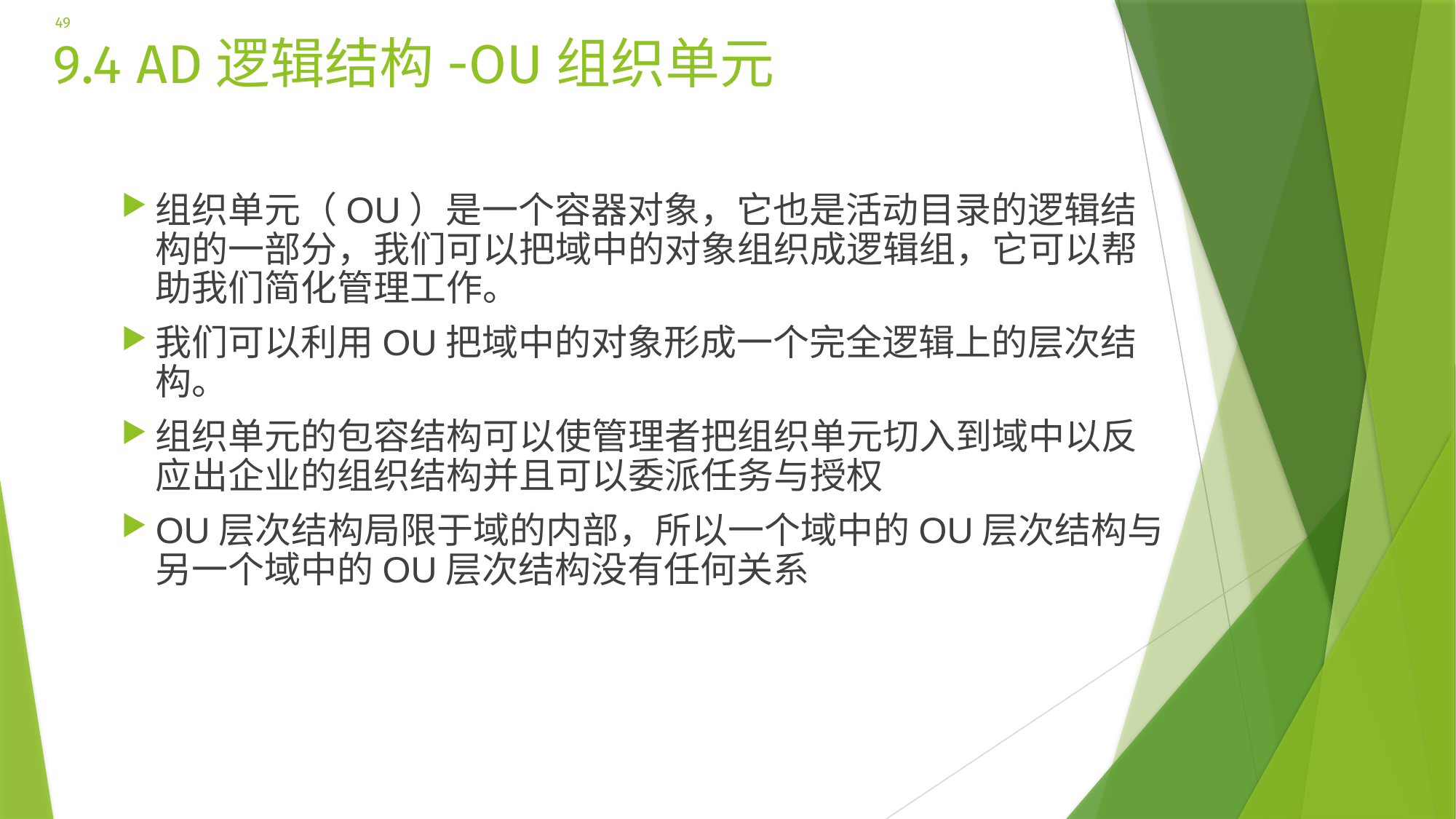

49
# 9.4 AD逻辑结构-OU组织单元
组织单元（OU）是一个容器对象，它也是活动目录的逻辑结构的一部分，我们可以把域中的对象组织成逻辑组，它可以帮助我们简化管理工作。
我们可以利用OU把域中的对象形成一个完全逻辑上的层次结构。
组织单元的包容结构可以使管理者把组织单元切入到域中以反应出企业的组织结构并且可以委派任务与授权
OU层次结构局限于域的内部，所以一个域中的OU层次结构与另一个域中的OU层次结构没有任何关系